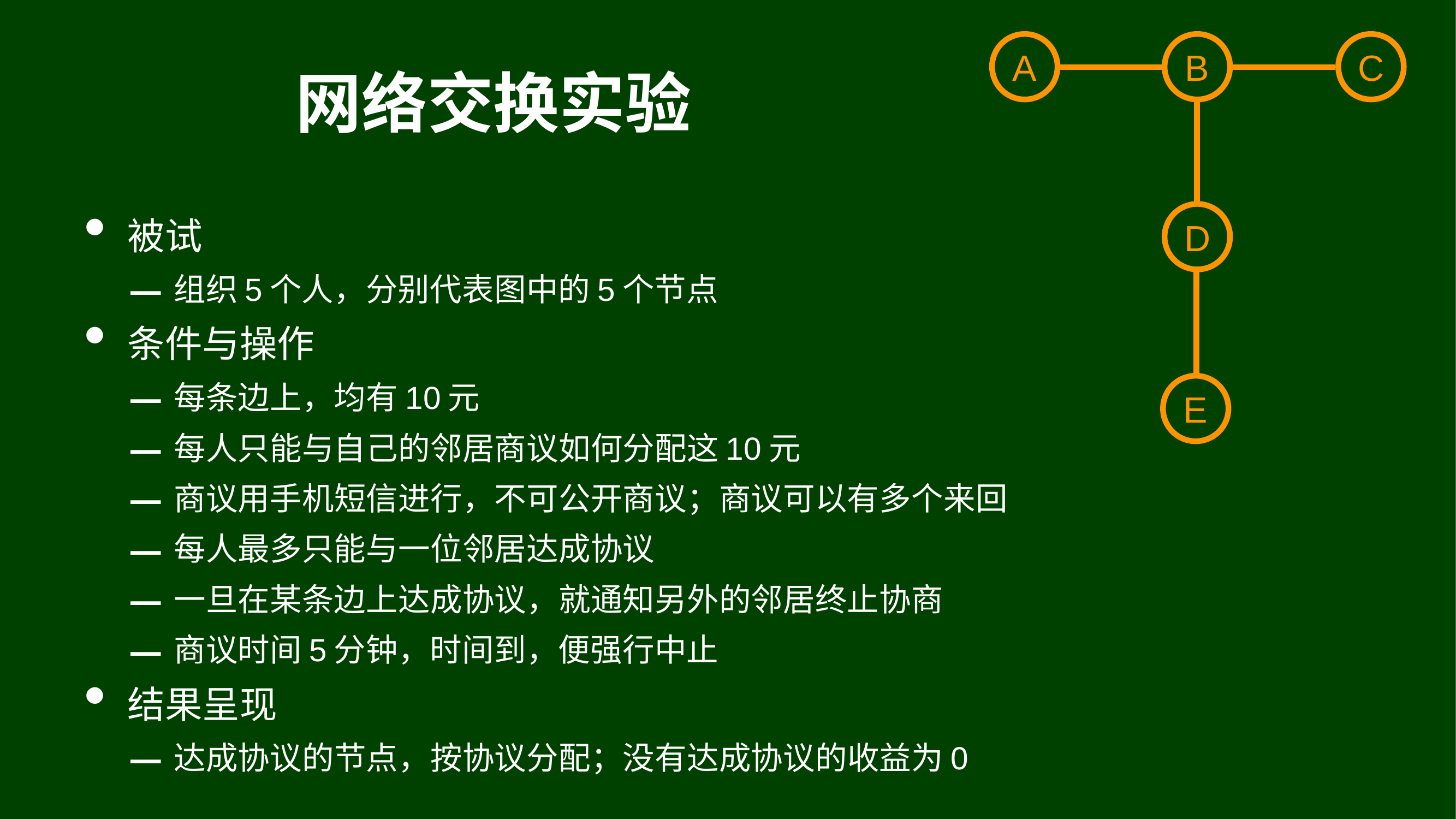

# 网络交换实验
A
B
C

D
被试
组织5个人，分别代表图中的5个节点
条件与操作
每条边上，均有10元
每人只能与自己的邻居商议如何分配这10元
商议用手机短信进行，不可公开商议；商议可以有多个来回
每人最多只能与一位邻居达成协议
一旦在某条边上达成协议，就通知另外的邻居终止协商
商议时间5分钟，时间到，便强行中止
结果呈现
达成协议的节点，按协议分配；没有达成协议的收益为0

E